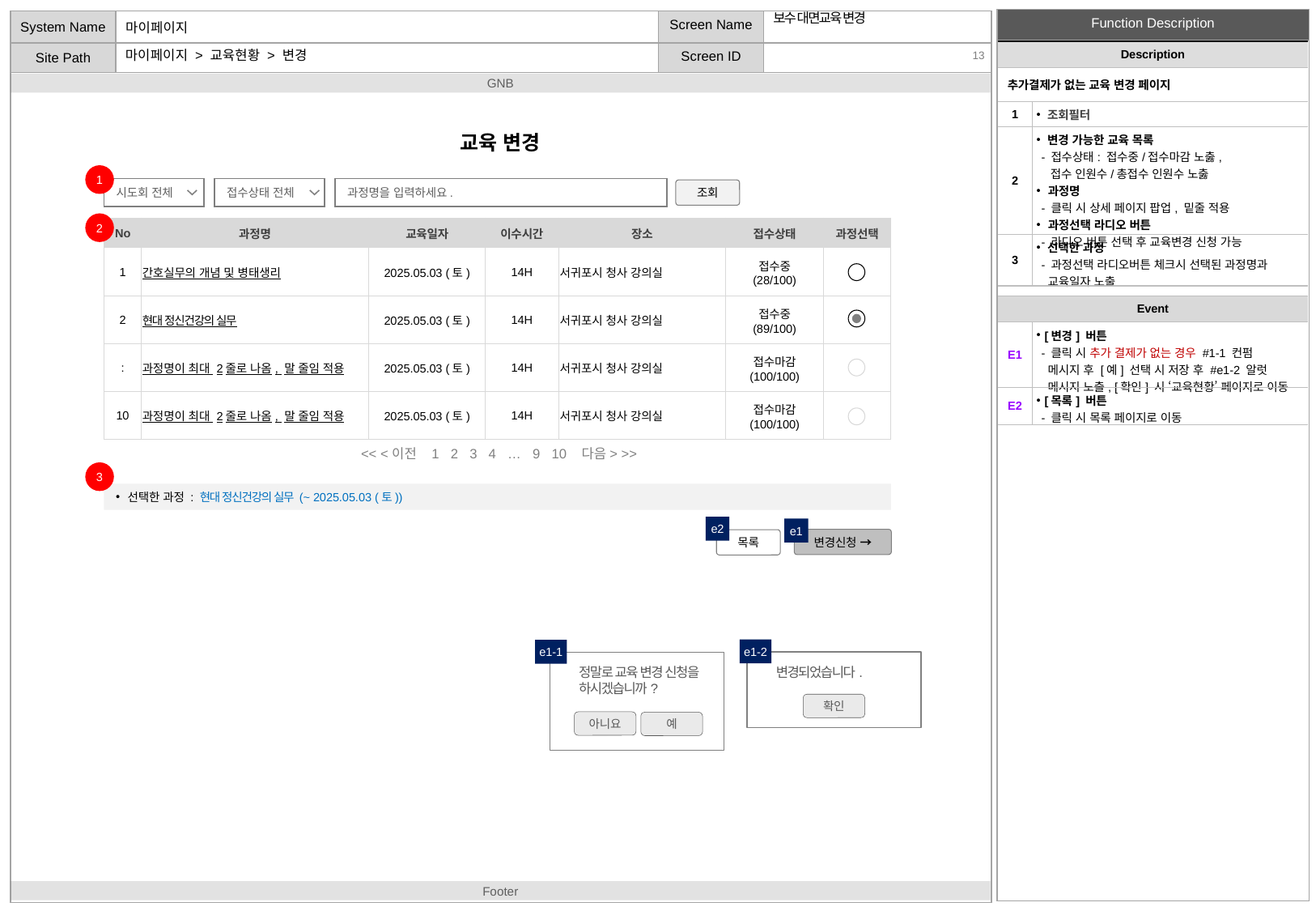

[07.09]
- 이수시간: 14:00 -> ‘14H’  로 변경

보수 대면교육 변경
| Description |  |
| --- | --- |
| 추가결제가 없는 교육 변경 페이지 |  |
| 1 | 조회필터 |
| 2 | 변경 가능한 교육 목록 - 접수상태: 접수중/접수마감 노춣, 접수 인원수/총접수 인원수 노춣 과정명 - 클릭 시 상세 페이지 팝업, 밑줄 적용 과정선택 라디오 버튼 - 라디오 버튼 선택 후 교육변경 신청 가능 |
| 3 | 선택한 과정 - 과정선택 라디오버튼 체크시 선택된 과정명과 교육일자 노출 |

# 마이페이지 > 교육현황 > 변경
교육 변경
1
시도회 전체

접수상태 전체

과정명을 입력하세요.
조회
2
| No | 과정명 | 교육일자 | 이수시간 | 장소 | 접수상태 | 과정선택 |
| --- | --- | --- | --- | --- | --- | --- |
| 1 | 간호실무의 개념 및 병태생리 | 2025.05.03 (토) | 14H | 서귀포시 청사 강의실 | 접수중 (28/100) |  |
| 2 | 현대 정신건강의 실무 | 2025.05.03 (토) | 14H | 서귀포시 청사 강의실 | 접수중 (89/100) |  |
| : | 과정명이 최대 2줄로 나옴, 말 줄임 적용 | 2025.05.03 (토) | 14H | 서귀포시 청사 강의실 | 접수마감 (100/100) |  |
| 10 | 과정명이 최대 2줄로 나옴, 말 줄임 적용 | 2025.05.03 (토) | 14H | 서귀포시 청사 강의실 | 접수마감 (100/100) |  |

| Event |  |
| --- | --- |
| E1 | [변경] 버튼 - 클릭 시 추가 결제가 없는 경우 #1-1 컨펌 메시지 후 [예] 선택 시 저장 후 #e1-2 알럿 메시지 노출, [확인] 시 ‘교육현황’ 페이지로 이동 |
| E2 | [목록] 버튼 - 클릭 시 목록 페이지로 이동 |
<< <이전   1   2   3   4   …   9   10   다음> >>
3
선택한 과정 : 현대 정신건강의 실무 (~ 2025.05.03 (토))
e2
e1
변경신청 →
목록
e1-2
e1-1

정말로 교육 변경 신청을 하시겠습니까?
아니요
예

변경되었습니다.
확인